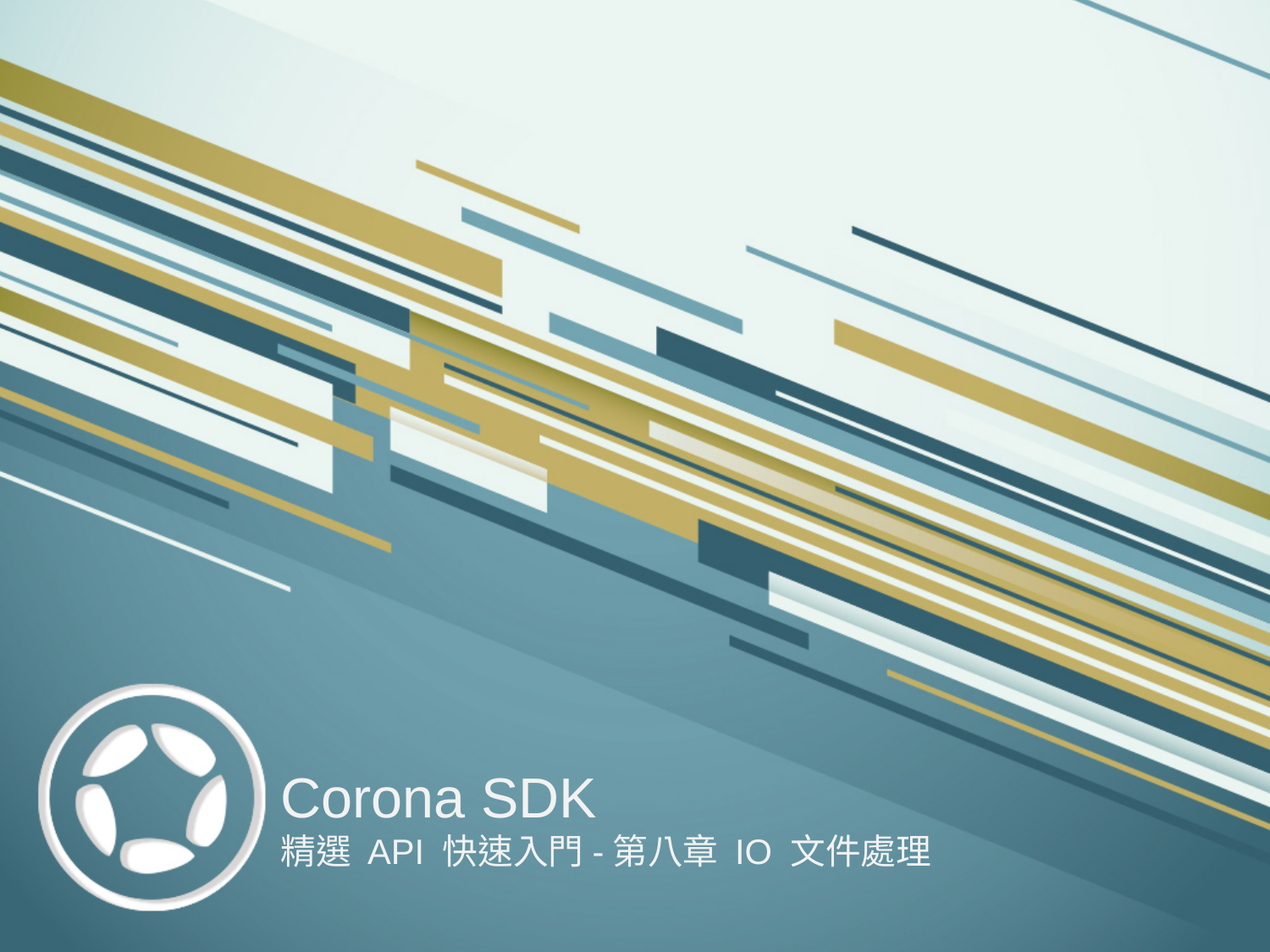

# Corona SDK 精選 API 快速入門-第八章 IO 文件處理